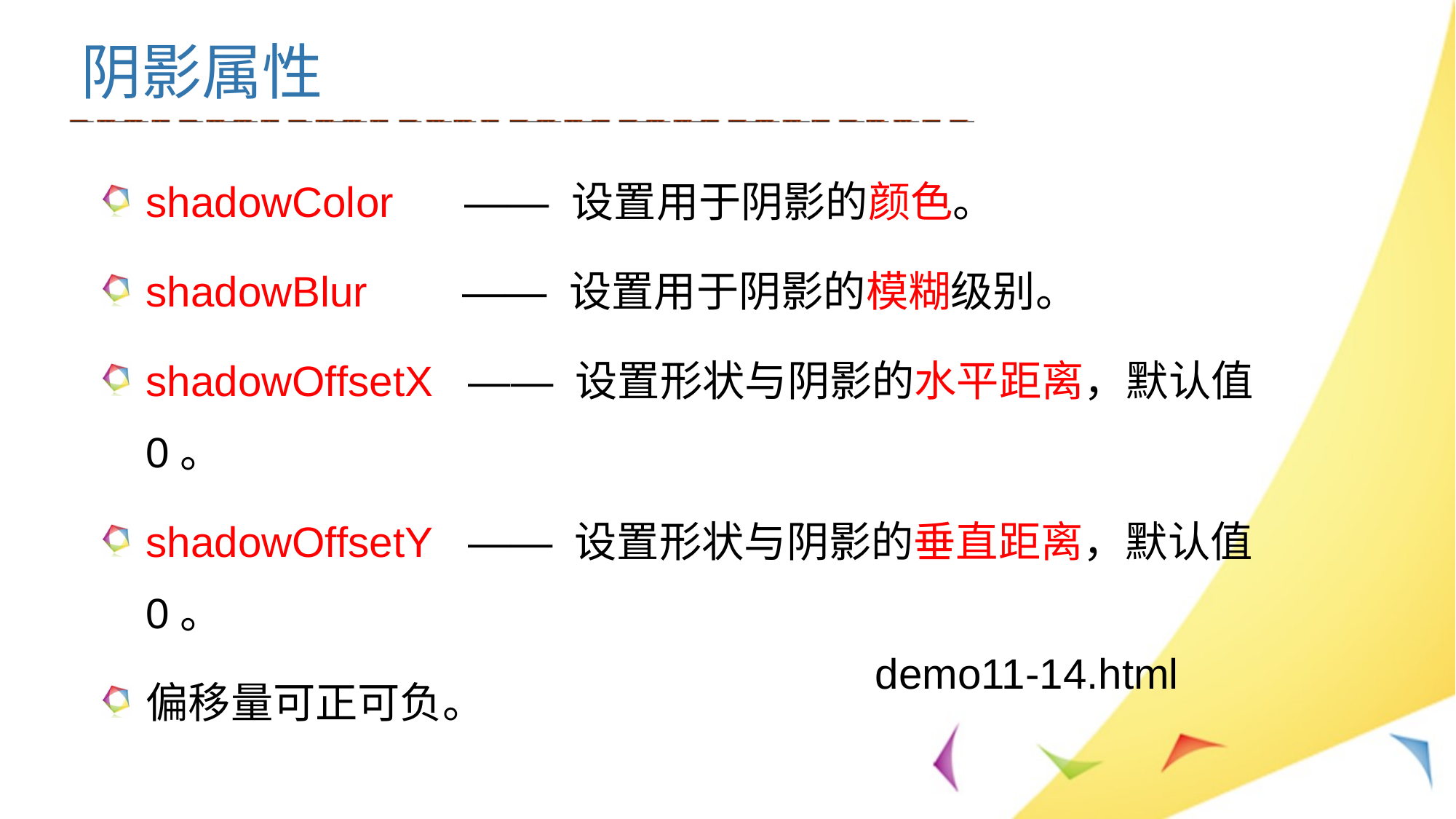

阴影属性
shadowColor      —— 设置用于阴影的颜色。
shadowBlur        —— 设置用于阴影的模糊级别。
shadowOffsetX   —— 设置形状与阴影的水平距离，默认值0。
shadowOffsetY   —— 设置形状与阴影的垂直距离，默认值0。
偏移量可正可负。
demo11-14.html